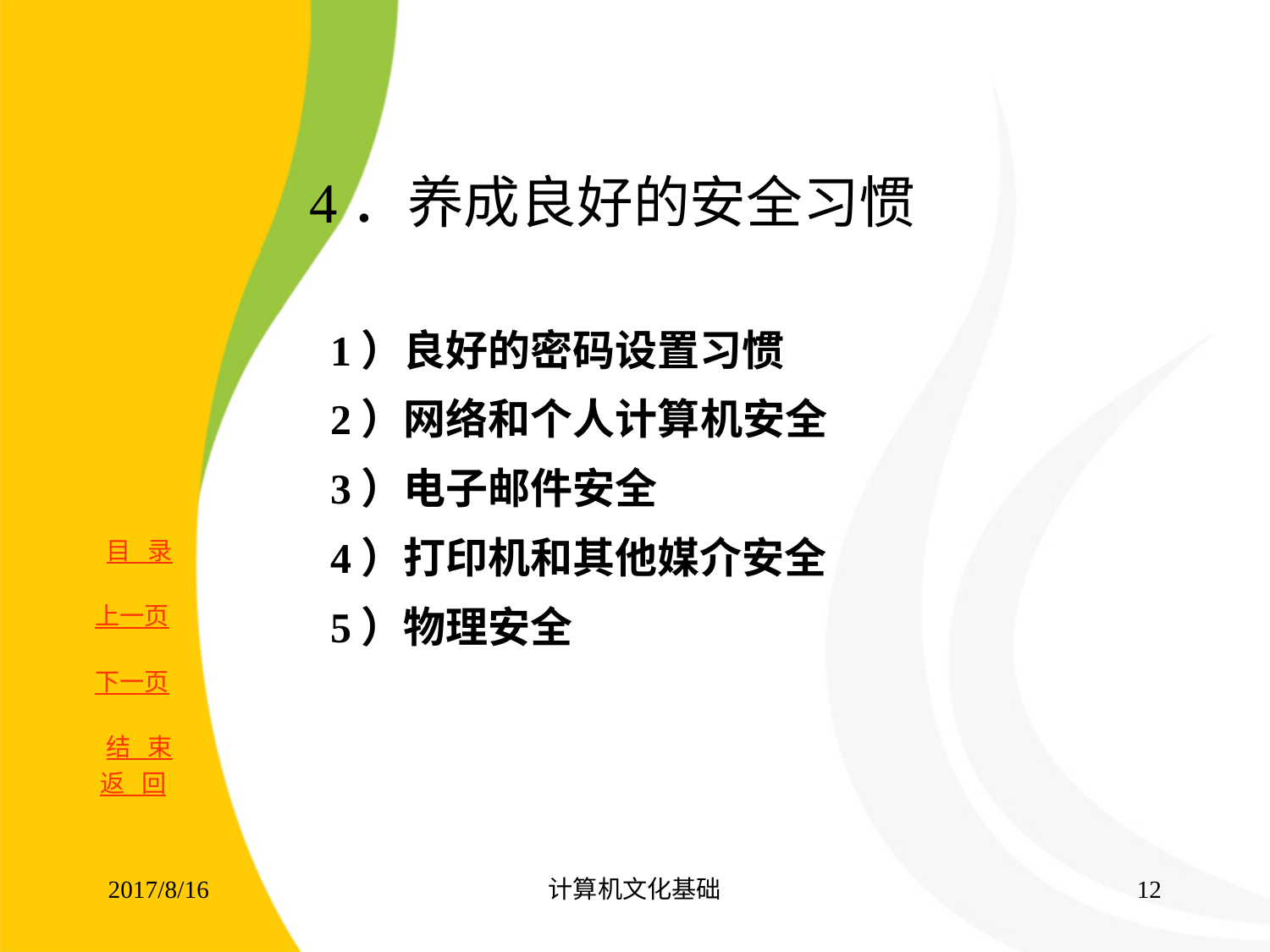

# 4．养成良好的安全习惯
    1）良好的密码设置习惯
    2）网络和个人计算机安全
    3）电子邮件安全
    4）打印机和其他媒介安全
    5）物理安全

返   回
2017/8/16
计算机文化基础
12